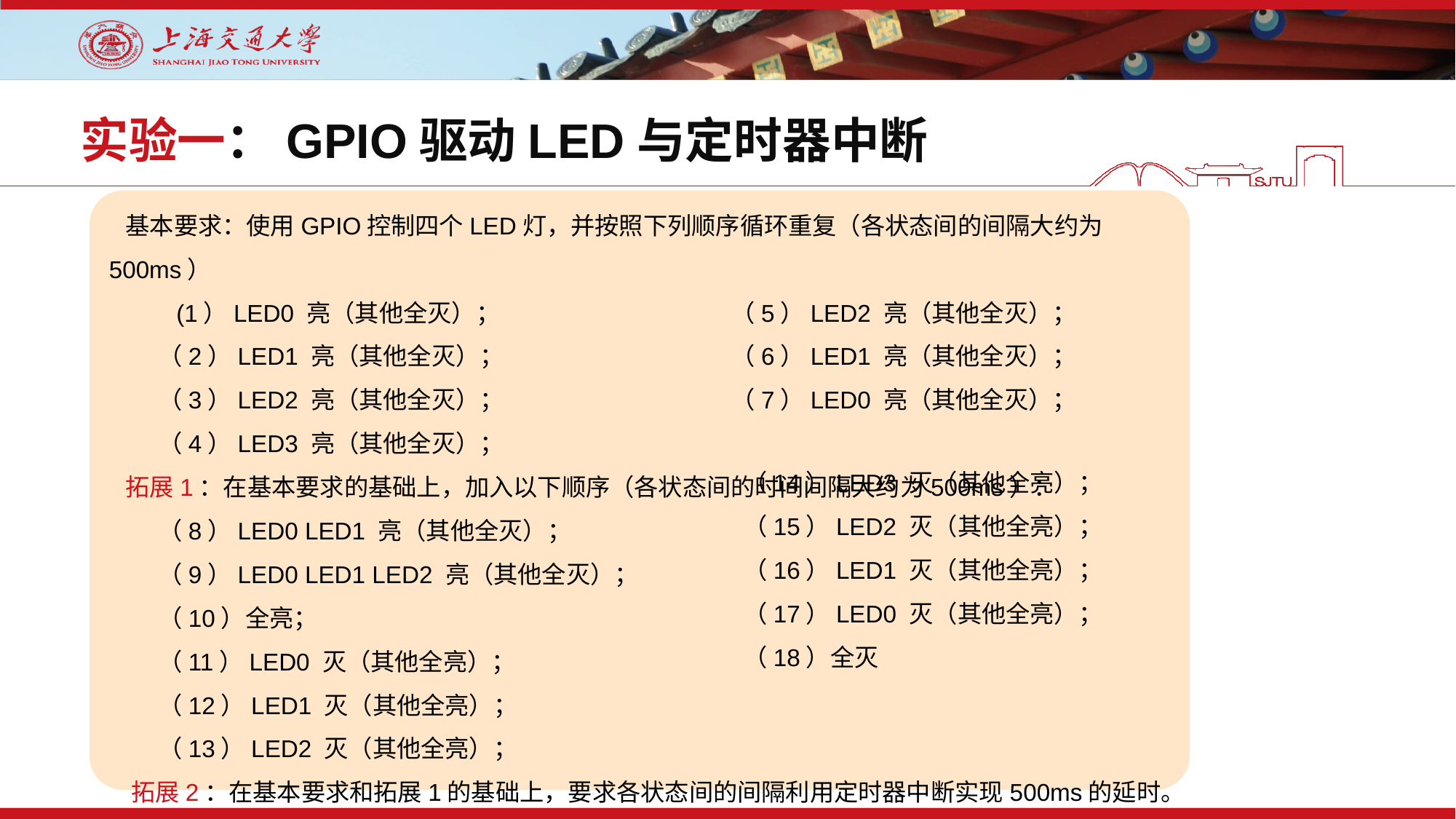

实验一：GPIO驱动LED与定时器中断

  基本要求：使用GPIO控制四个LED灯，并按照下列顺序循环重复（各状态间的间隔大约为500ms）
          (1）LED0 亮（其他全灭）；  		              （5）LED2 亮（其他全灭）；
        （2）LED1 亮（其他全灭）；     		              （6）LED1 亮（其他全灭）；
        （3）LED2 亮（其他全灭）；     		              （7）LED0 亮（其他全灭）；
        （4）LED3 亮（其他全灭）；
  拓展1：在基本要求的基础上，加入以下顺序（各状态间的时间间隔大约为500ms）：
        （8）LED0 LED1 亮（其他全灭）；
        （9）LED0 LED1 LED2 亮（其他全灭）；
        （10）全亮；
        （11）LED0 灭（其他全亮）；
        （12）LED1 灭（其他全亮）；
        （13）LED2 灭（其他全亮）；
   拓展2：在基本要求和拓展1的基础上，要求各状态间的间隔利用定时器中断实现500ms的延时。

        （14）LED3 灭（其他全亮）；
        （15）LED2 灭（其他全亮）；
        （16）LED1 灭（其他全亮）；
        （17）LED0 灭（其他全亮）；
        （18）全灭